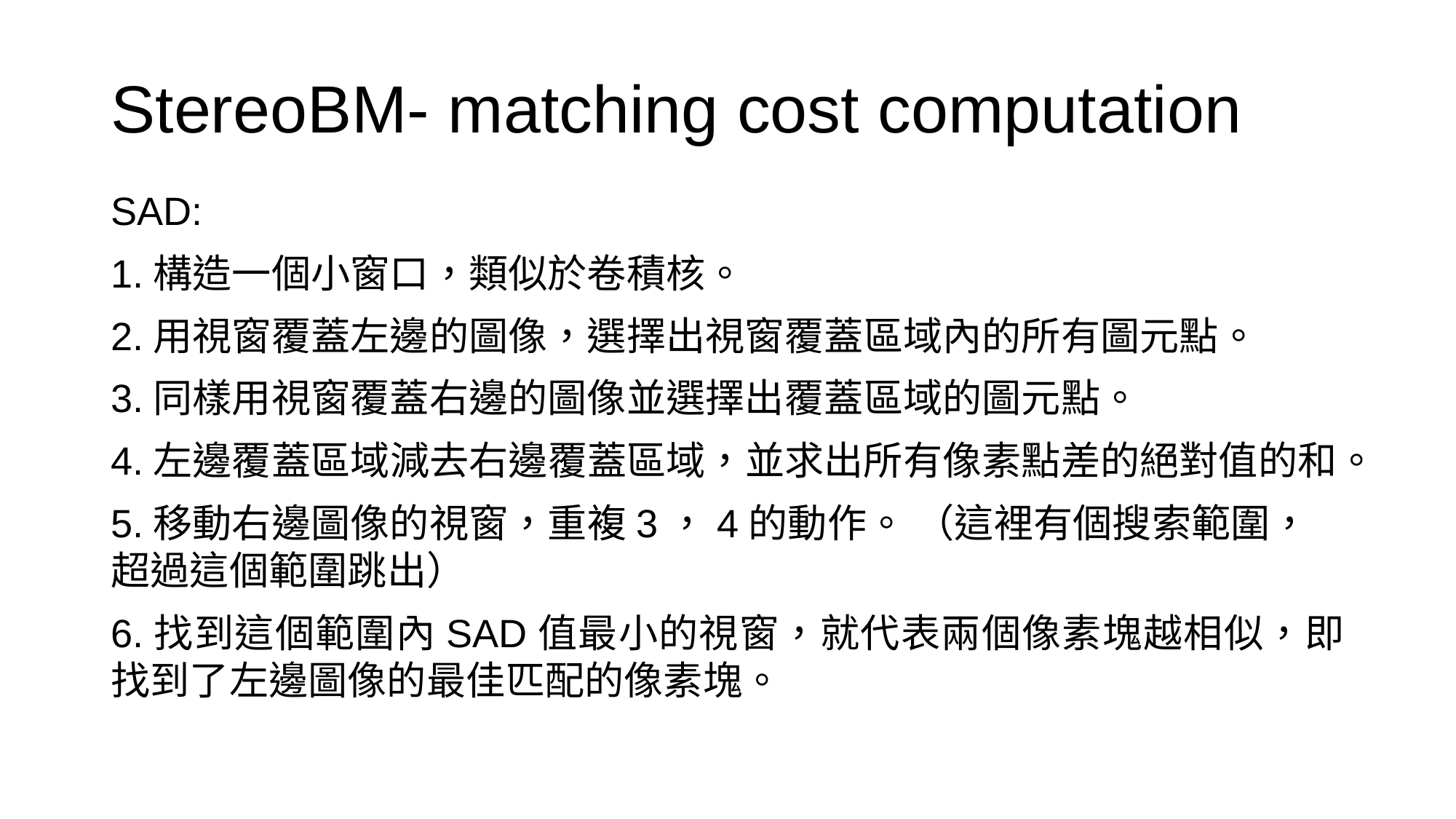

# StereoBM- matching cost computation
SAD:
1.構造一個小窗口，類似於卷積核。
2.用視窗覆蓋左邊的圖像，選擇出視窗覆蓋區域內的所有圖元點。
3.同樣用視窗覆蓋右邊的圖像並選擇出覆蓋區域的圖元點。
4.左邊覆蓋區域減去右邊覆蓋區域，並求出所有像素點差的絕對值的和。
5.移動右邊圖像的視窗，重複3，4的動作。 （這裡有個搜索範圍，超過這個範圍跳出）
6.找到這個範圍內SAD值最小的視窗，就代表兩個像素塊越相似，即找到了左邊圖像的最佳匹配的像素塊。